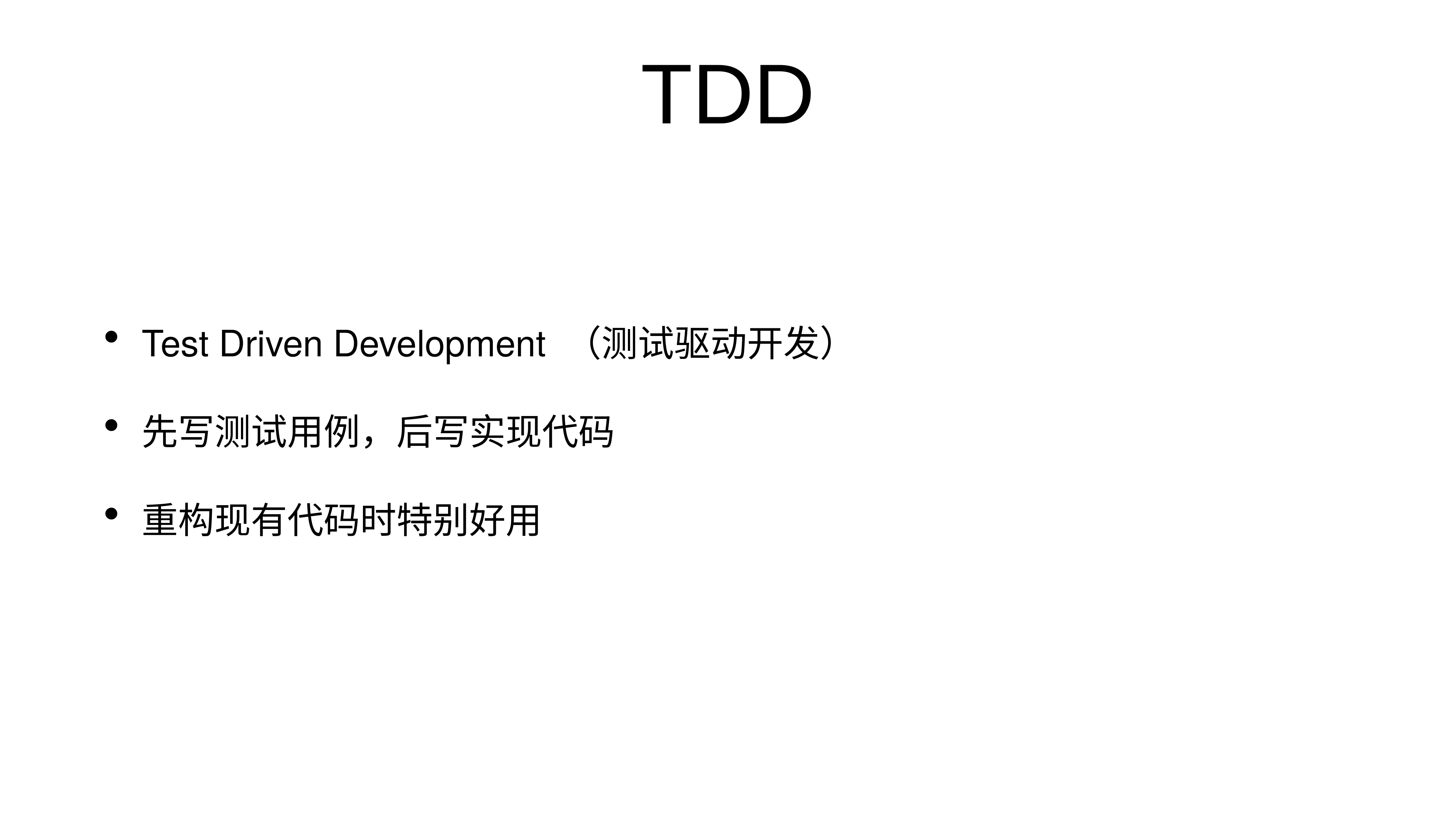

# TDD
Test Driven Development （测试驱动开发）
先写测试用例，后写实现代码
重构现有代码时特别好用